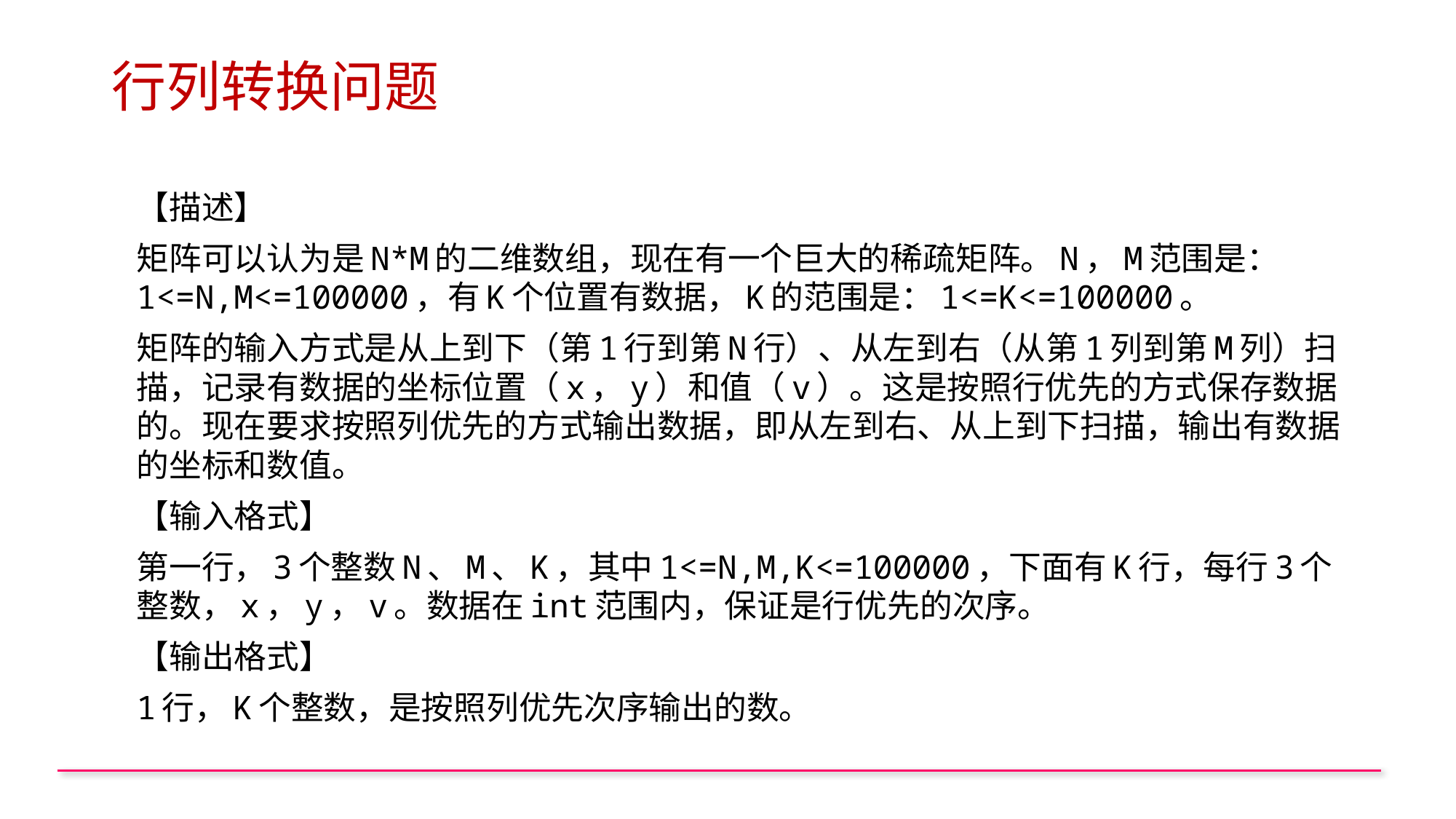

# 行列转换问题
【描述】
矩阵可以认为是N*M的二维数组，现在有一个巨大的稀疏矩阵。N，M范围是：1<=N,M<=100000，有K个位置有数据，K的范围是：1<=K<=100000。
矩阵的输入方式是从上到下（第1行到第N行）、从左到右（从第1列到第M列）扫描，记录有数据的坐标位置（x，y）和值（v）。这是按照行优先的方式保存数据的。现在要求按照列优先的方式输出数据，即从左到右、从上到下扫描，输出有数据的坐标和数值。
【输入格式】
第一行，3个整数N、M、K，其中1<=N,M,K<=100000，下面有K行，每行3个整数，x，y，v。数据在int范围内，保证是行优先的次序。
【输出格式】
1行，K个整数，是按照列优先次序输出的数。